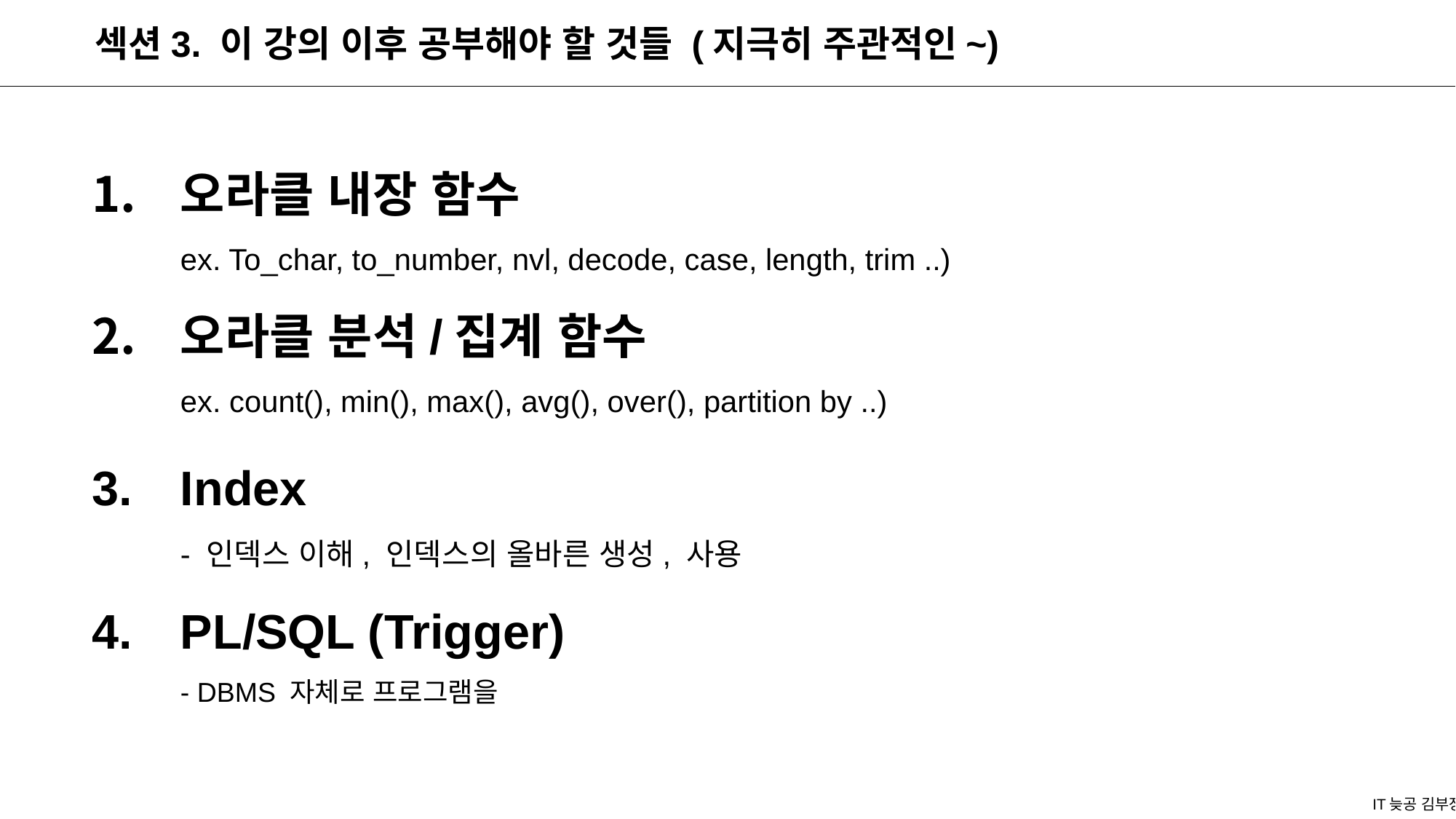

섹션3. 이 강의 이후 공부해야 할 것들 (지극히 주관적인~)
오라클 내장 함수
ex. To_char, to_number, nvl, decode, case, length, trim ..)
오라클 분석/집계 함수
ex. count(), min(), max(), avg(), over(), partition by ..)
Index
- 인덱스 이해, 인덱스의 올바른 생성, 사용
PL/SQL (Trigger)
- DBMS 자체로 프로그램을
IT늦공 김부장